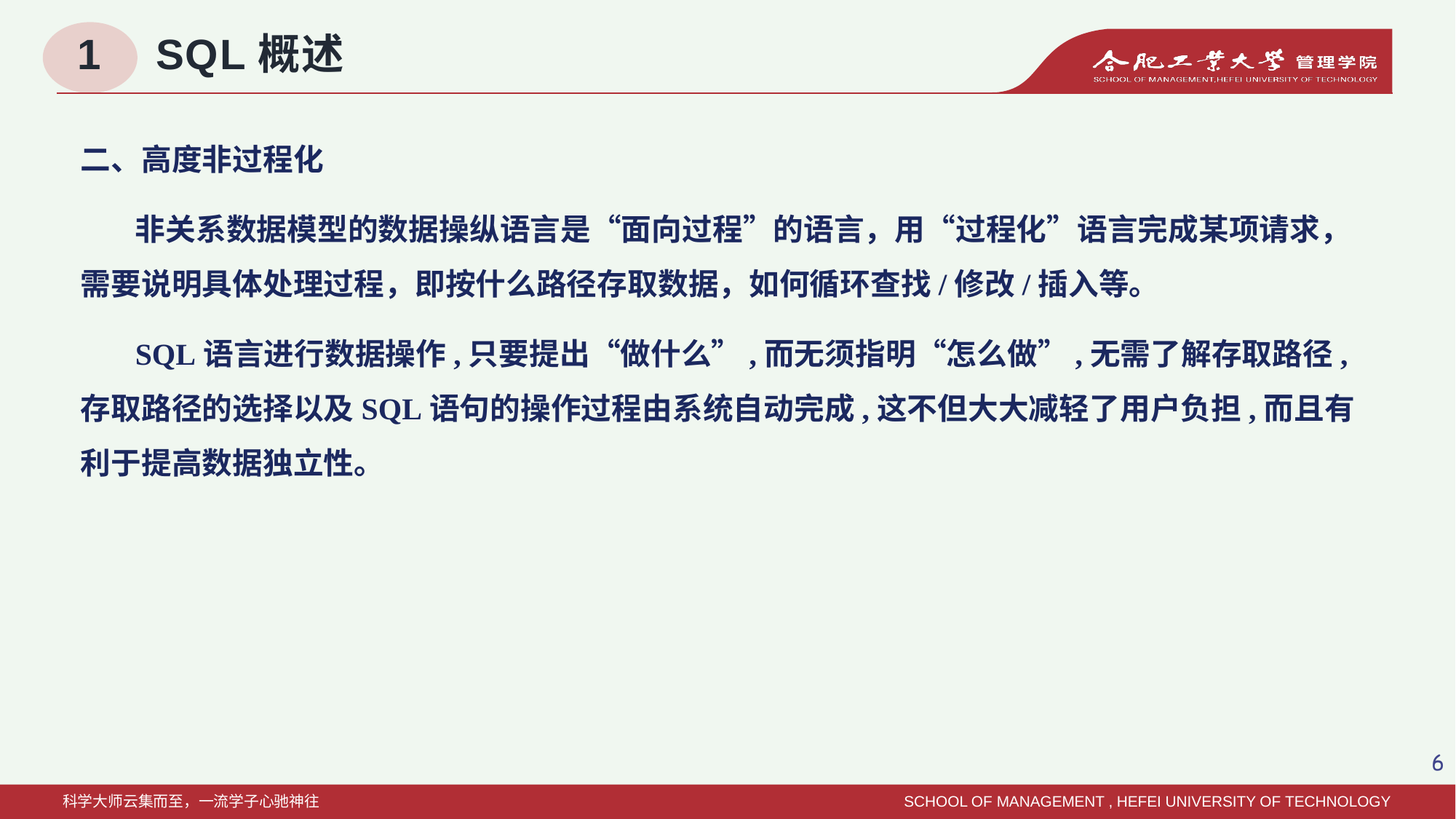

# 1    SQL概述
二、高度非过程化
非关系数据模型的数据操纵语言是“面向过程”的语言，用“过程化”语言完成某项请求，需要说明具体处理过程，即按什么路径存取数据，如何循环查找/修改/插入等。
SQL语言进行数据操作,只要提出“做什么”,而无须指明“怎么做”,无需了解存取路径,存取路径的选择以及SQL语句的操作过程由系统自动完成,这不但大大减轻了用户负担,而且有利于提高数据独立性。
6